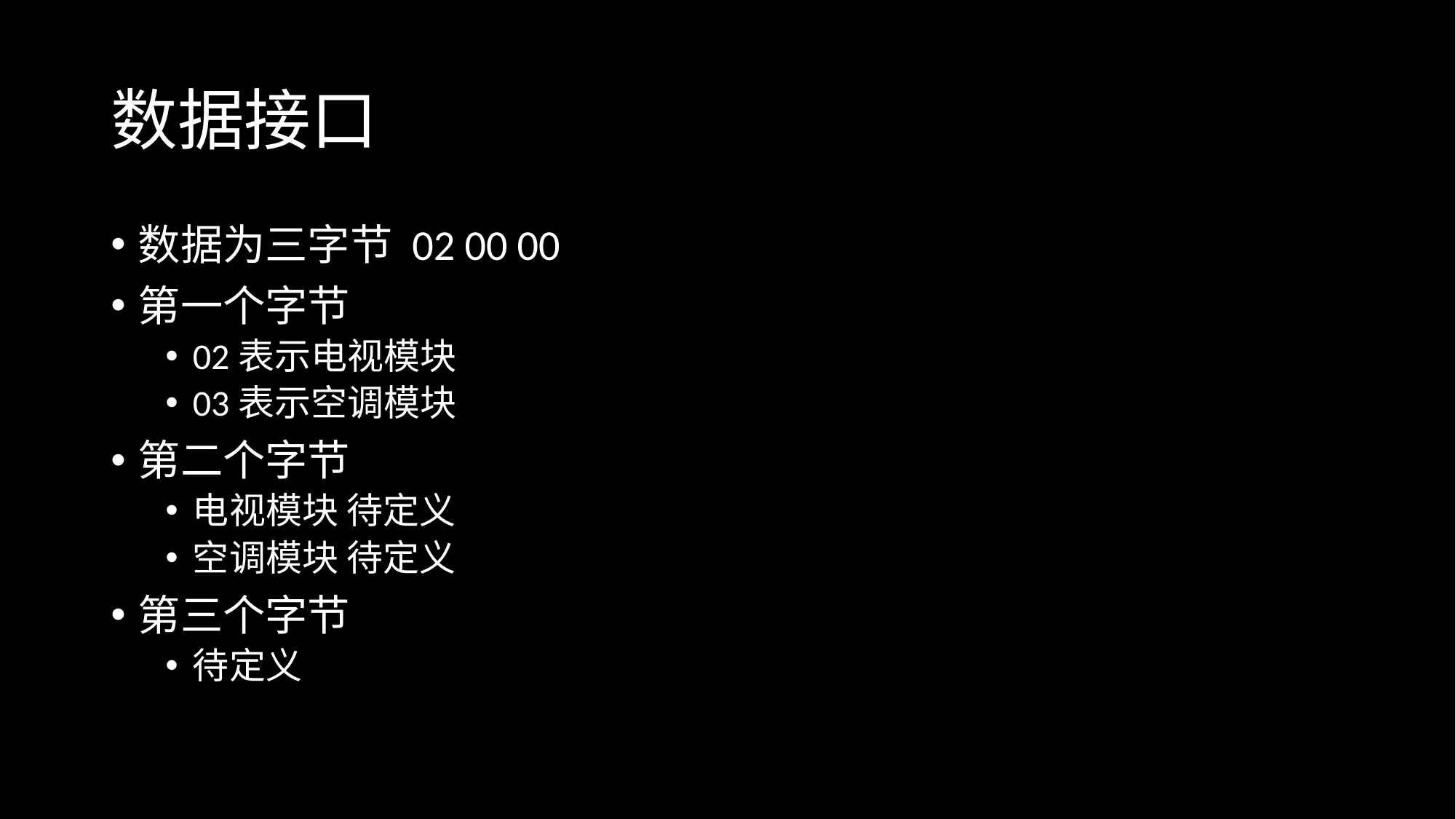

# 数据接口
数据为三字节 02 00 00
第一个字节
02表示电视模块
03表示空调模块
第二个字节
电视模块 待定义
空调模块 待定义
第三个字节
待定义